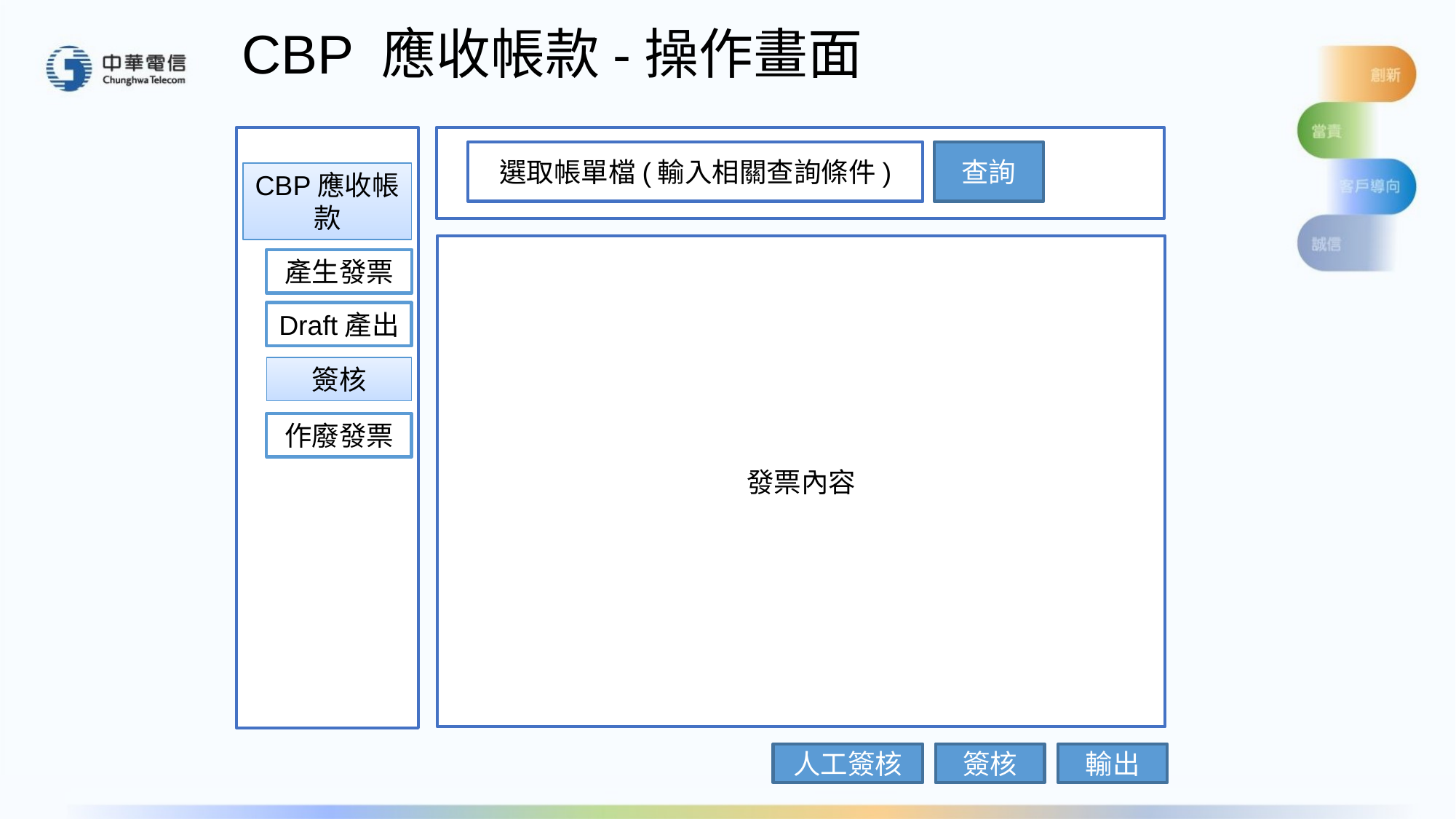

# CBP 應收帳款-操作畫面

CBP應收帳款
產生發票
Draft產出
簽核
作廢發票

選取帳單檔(輸入相關查詢條件)
查詢
發票內容
人工簽核
簽核
輸出